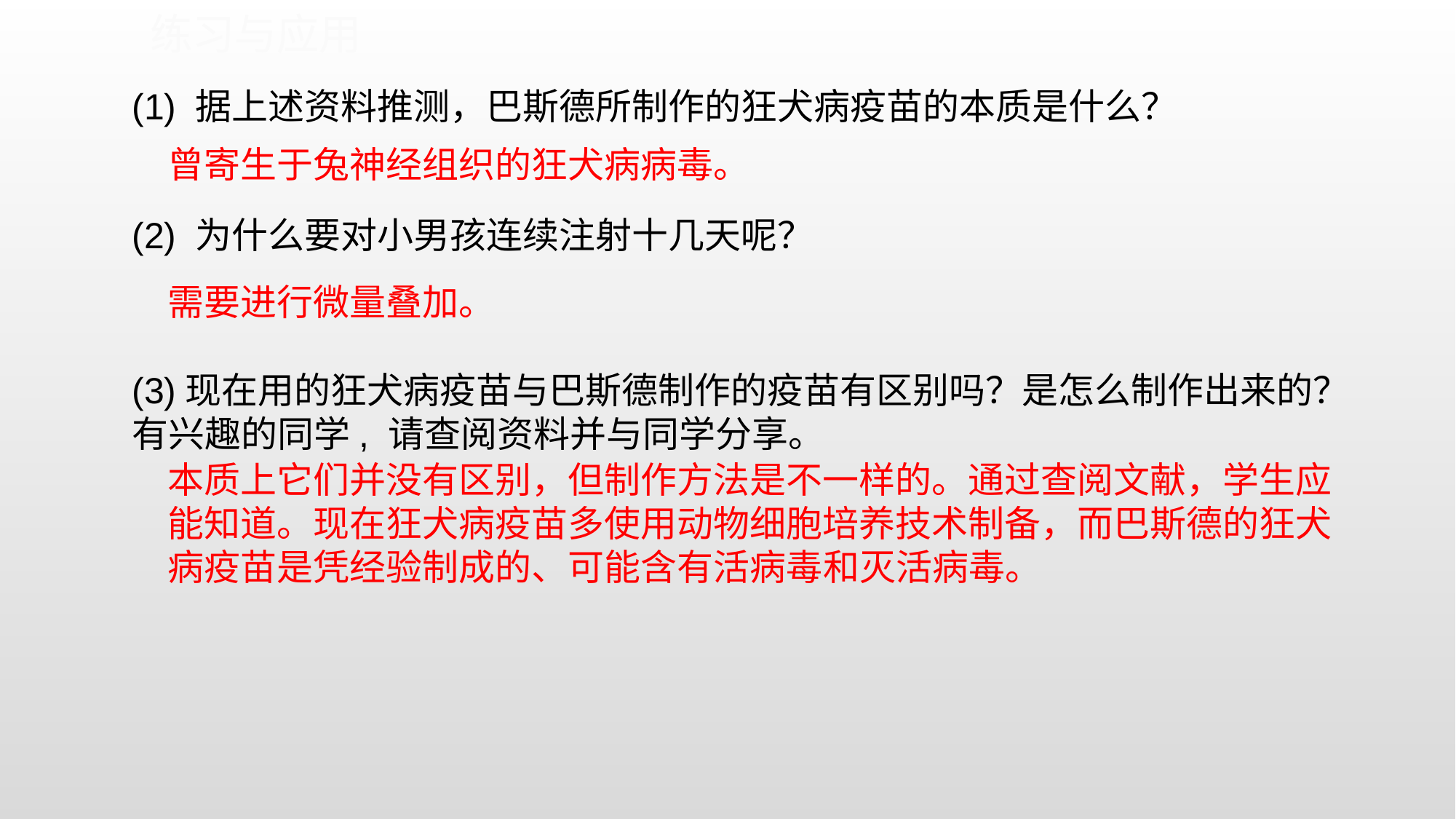

练习与应用
(1) 据上述资料推测，巴斯德所制作的狂犬病疫苗的本质是什么？
曾寄生于兔神经组织的狂犬病病毒。
(2) 为什么要对小男孩连续注射十几天呢？
需要进行微量叠加。
(3)现在用的狂犬病疫苗与巴斯德制作的疫苗有区别吗？是怎么制作出来的？有兴趣的同学, 请查阅资料并与同学分享。
本质上它们并没有区别，但制作方法是不一样的。通过查阅文献，学生应能知道。现在狂犬病疫苗多使用动物细胞培养技术制备，而巴斯德的狂犬病疫苗是凭经验制成的、可能含有活病毒和灭活病毒。